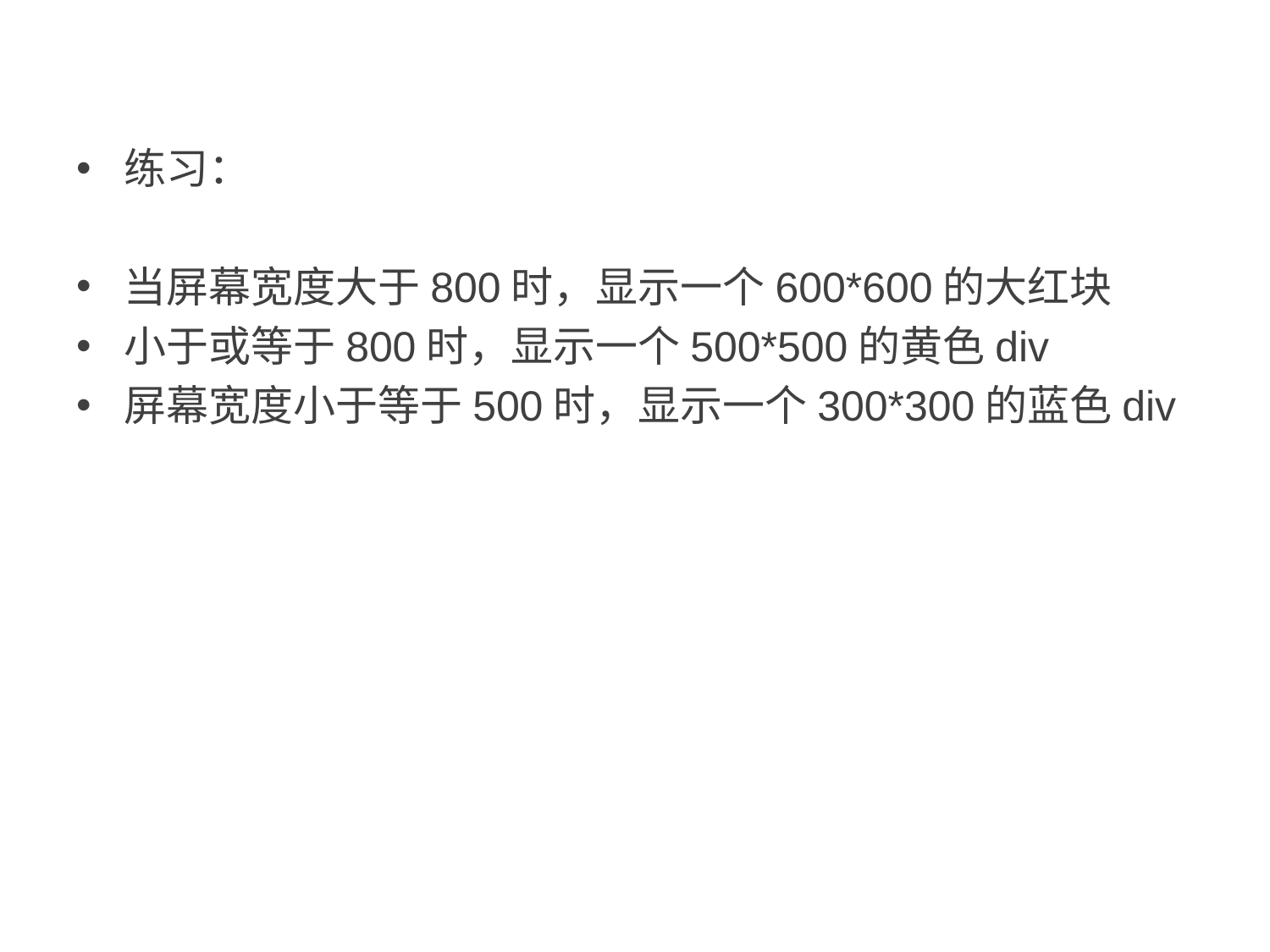

#
练习：

当屏幕宽度大于800时，显示一个600*600的大红块
小于或等于800时，显示一个500*500的黄色div
屏幕宽度小于等于500时，显示一个300*300的蓝色div